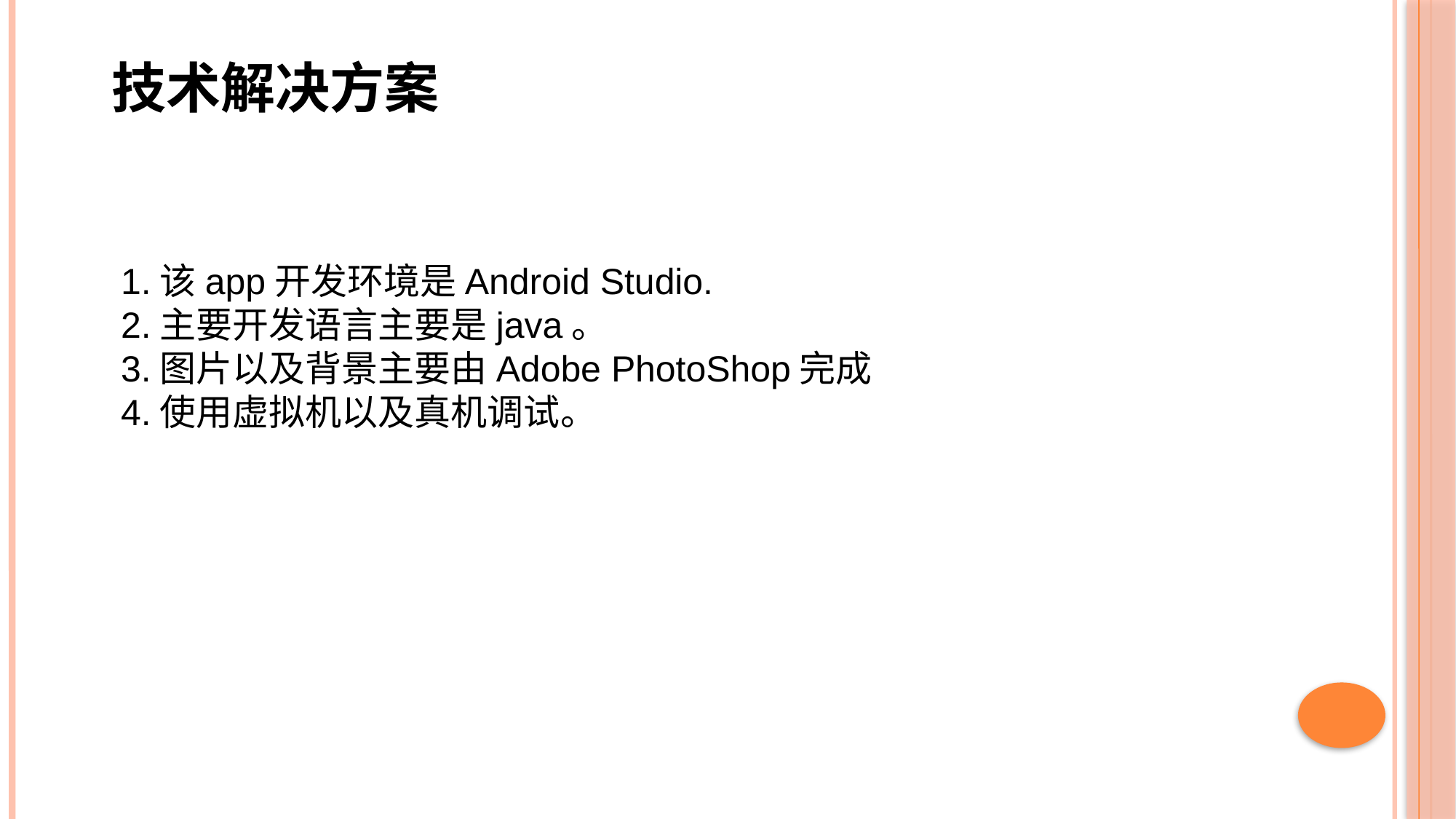

技术解决方案
1.该app开发环境是Android Studio.
2.主要开发语言主要是java。
3.图片以及背景主要由Adobe PhotoShop完成
4.使用虚拟机以及真机调试。